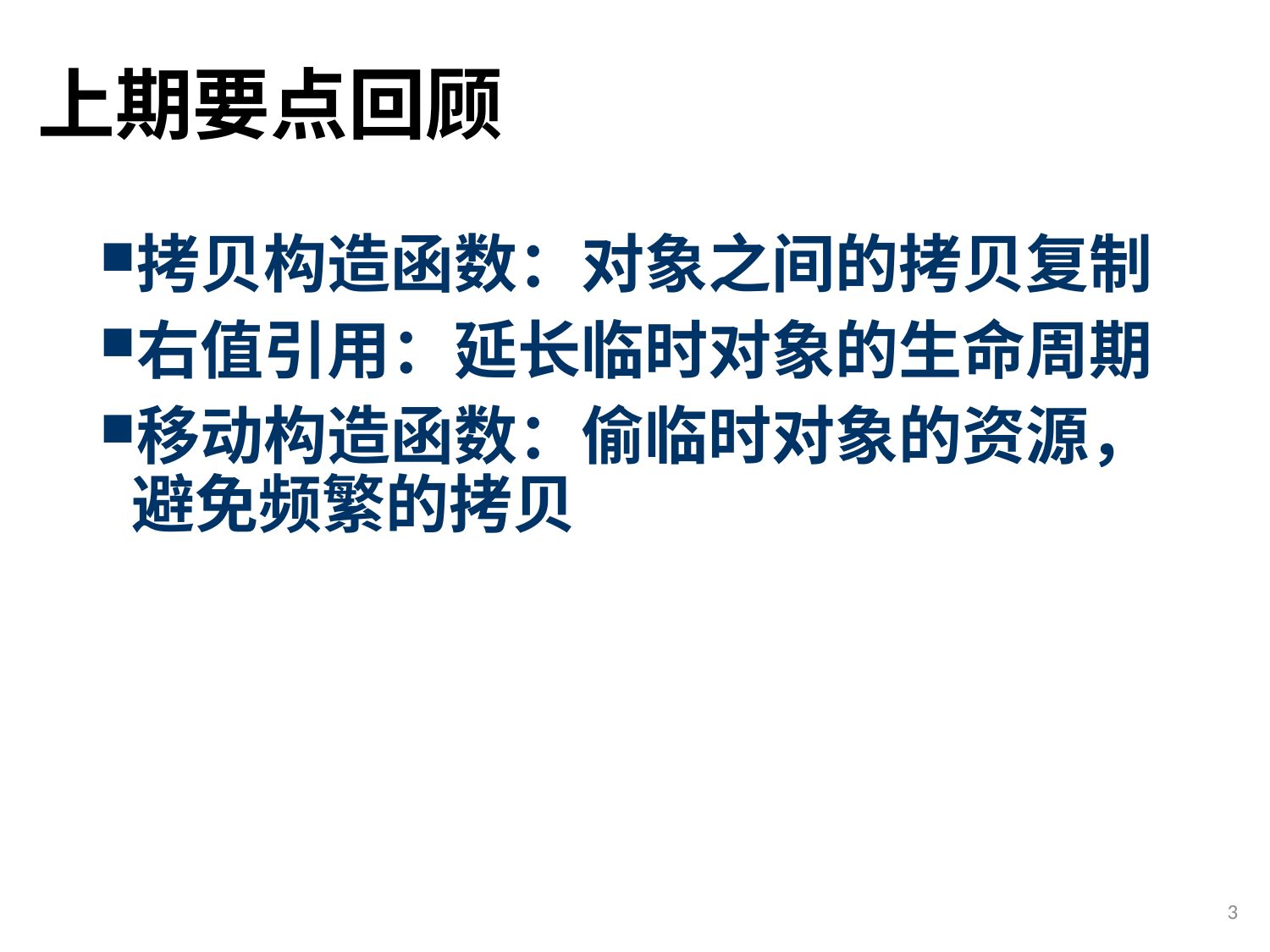

# 上期要点回顾
拷贝构造函数：对象之间的拷贝复制
右值引用：延长临时对象的生命周期
移动构造函数：偷临时对象的资源，避免频繁的拷贝

3